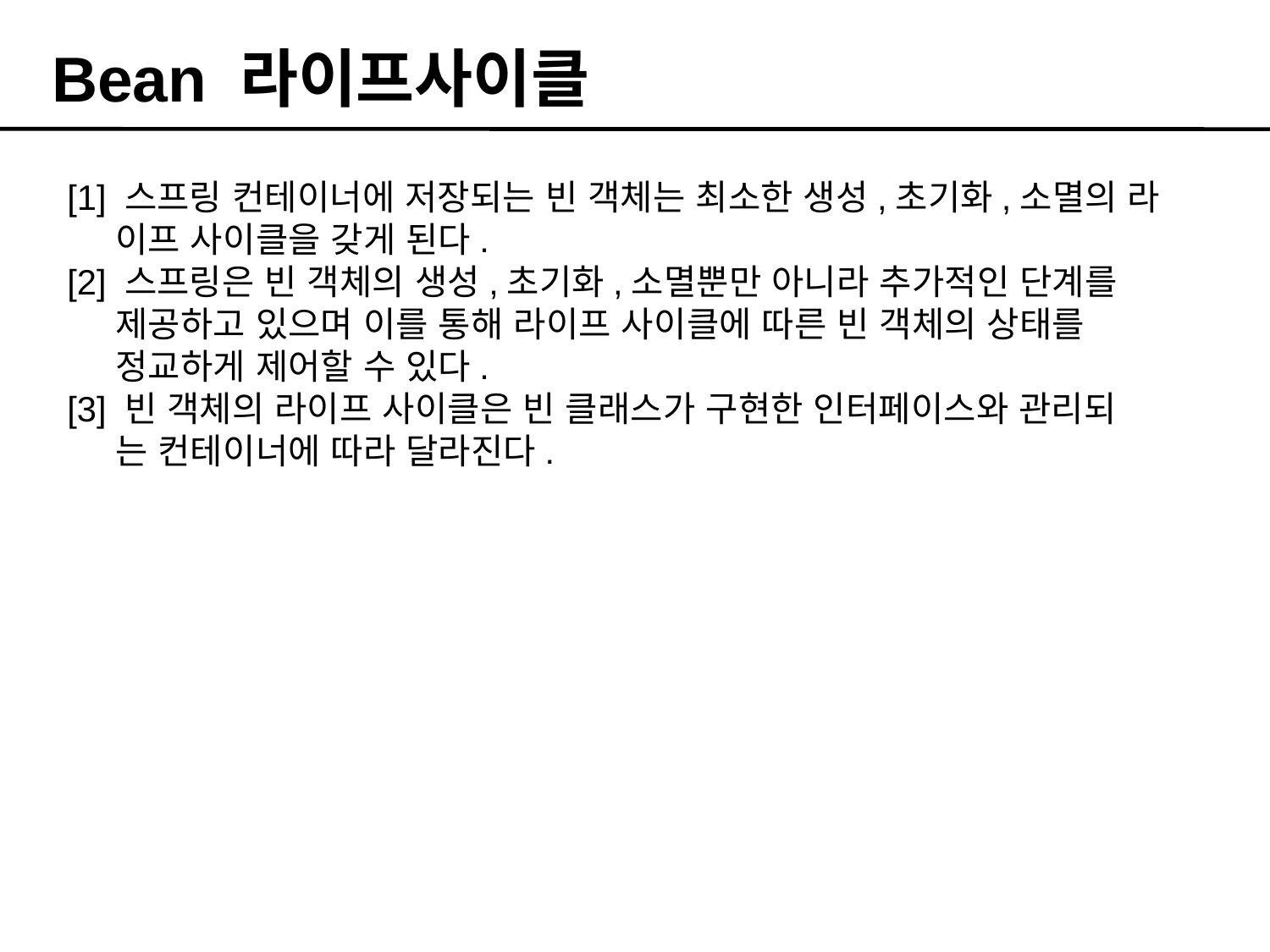

Bean 라이프사이클
[1] 스프링 컨테이너에 저장되는 빈 객체는 최소한 생성,초기화,소멸의 라
    이프 사이클을 갖게 된다.
[2] 스프링은 빈 객체의 생성,초기화,소멸뿐만 아니라 추가적인 단계를
    제공하고 있으며 이를 통해 라이프 사이클에 따른 빈 객체의 상태를
    정교하게 제어할 수 있다.
[3] 빈 객체의 라이프 사이클은 빈 클래스가 구현한 인터페이스와 관리되
    는 컨테이너에 따라 달라진다.